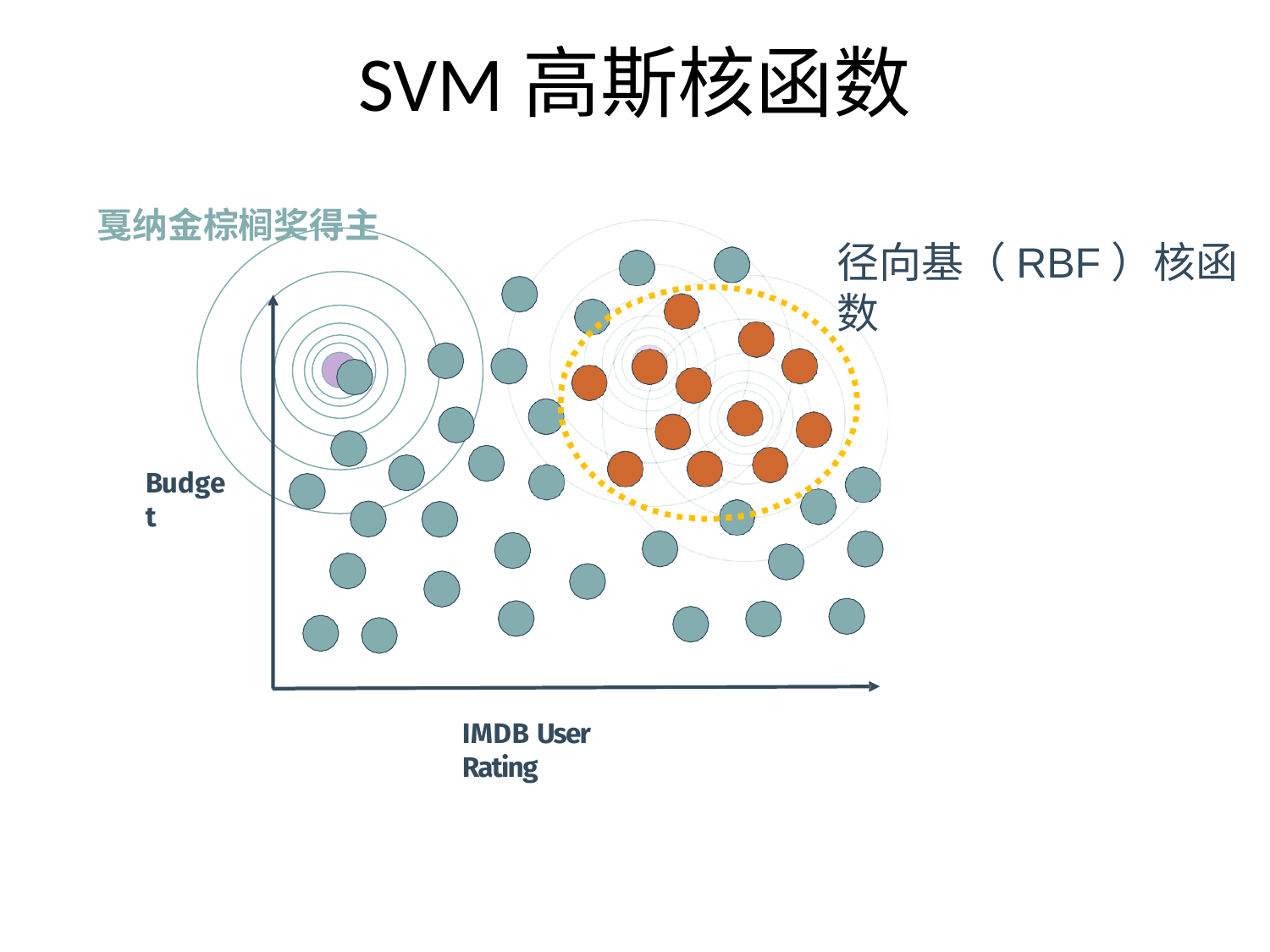

# SVM高斯核函数
戛纳金棕榈奖得主

径向基（RBF）核函数

Budget

IMDB User Rating
52